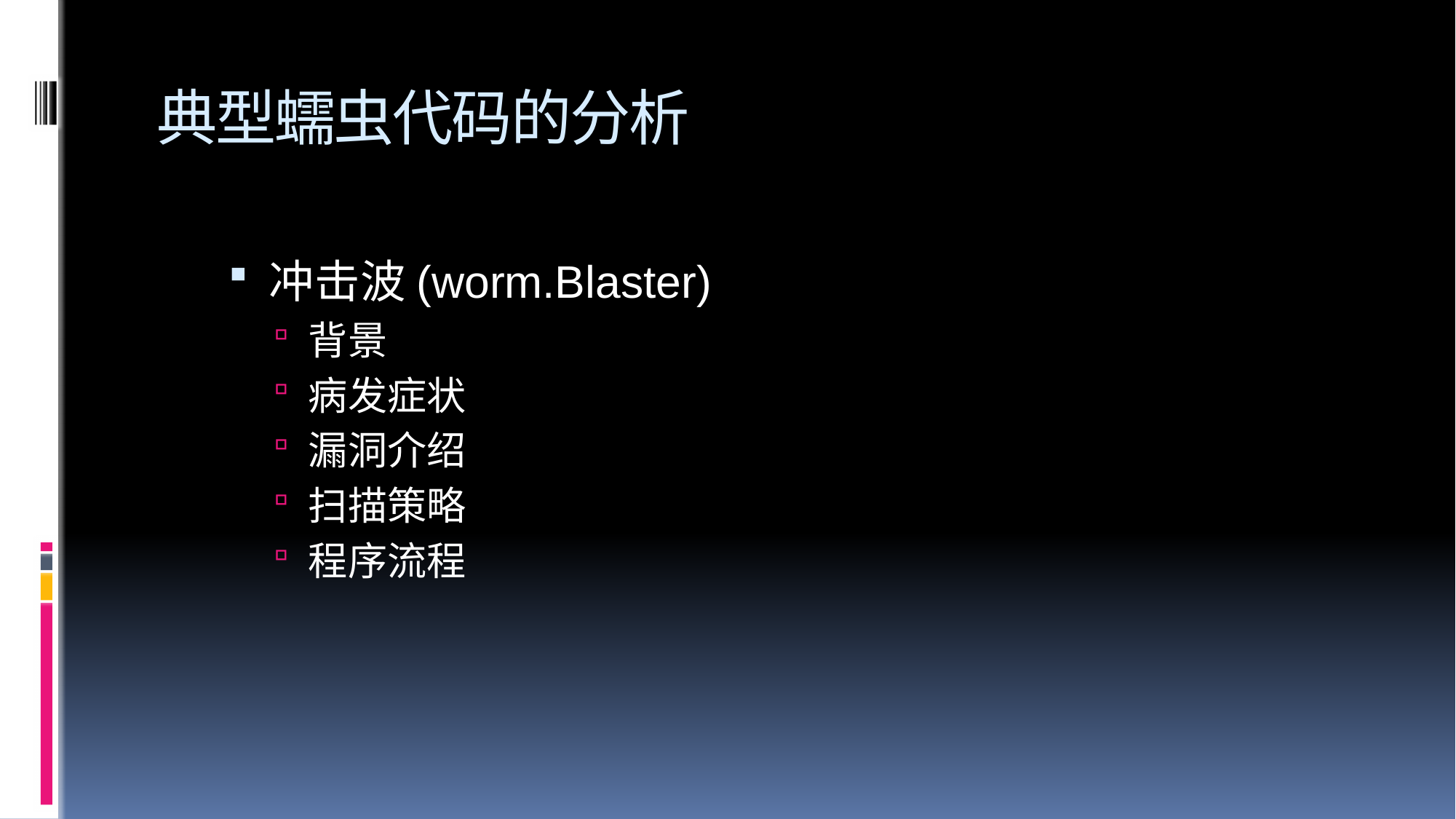

# 典型蠕虫代码的分析
冲击波(worm.Blaster)
背景
病发症状
漏洞介绍
扫描策略
程序流程